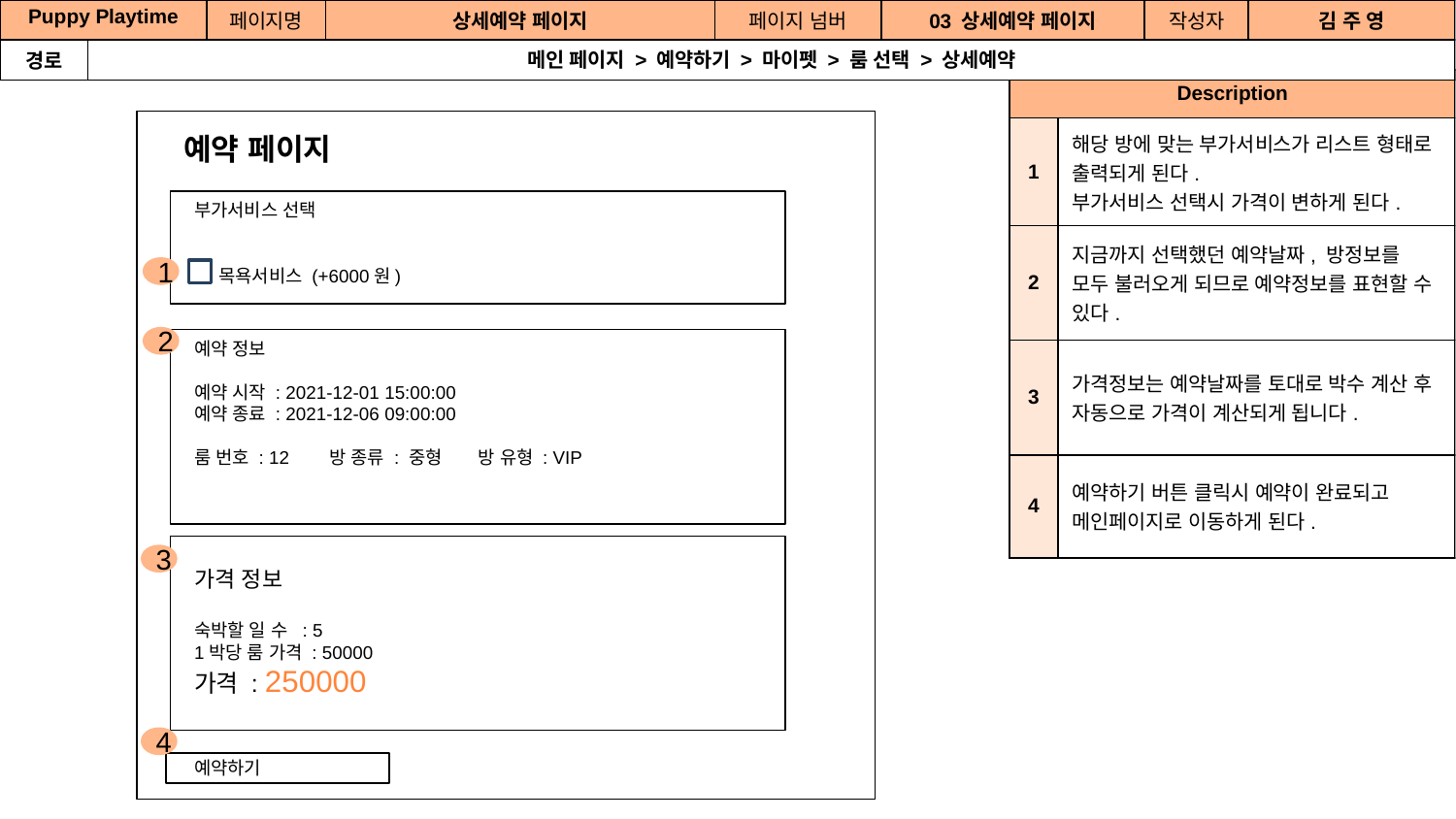

공간(오피스) 대여 시스템
| Puppy Playtime | 김 주 영 | 페이지명 | 상세예약 페이지 | 페이지 넘버 | 03 상세예약 페이지 | 작성자 | 김 주 영 |
| --- | --- | --- | --- | --- | --- | --- | --- |
| 경로 | 메인 페이지 > 예약하기 > 마이펫 > 룸 선택 > 상세예약 | 김 주 영 | 김 주 영 | 김 주 영 | 김 주 영 | 김 주 영 | 김 주 영 |
| Description | 뒤로 가기를 수행한다. |
| --- | --- |
| 1 | 해당 방에 맞는 부가서비스가 리스트 형태로 출력되게 된다. 부가서비스 선택시 가격이 변하게 된다. |
| 2 | 지금까지 선택했던 예약날짜, 방정보를 모두 불러오게 되므로 예약정보를 표현할 수 있다. |
| 3 | 가격정보는 예약날짜를 토대로 박수 계산 후 자동으로 가격이 계산되게 됩니다. |
| 4 | 예약하기 버튼 클릭시 예약이 완료되고 메인페이지로 이동하게 된다. |

예약 페이지

부가서비스 선택

    목욕서비스 (+6000원)
1

2

예약 정보

예약 시작 : 2021-12-01 15:00:00
예약 종료 : 2021-12-06 09:00:00

룸 번호 : 12       방 종류 : 중형       방 유형 : VIP

가격 정보

숙박할 일 수  : 5
1박당 룸 가격 : 50000
가격 : 250000

예약하기
3
4